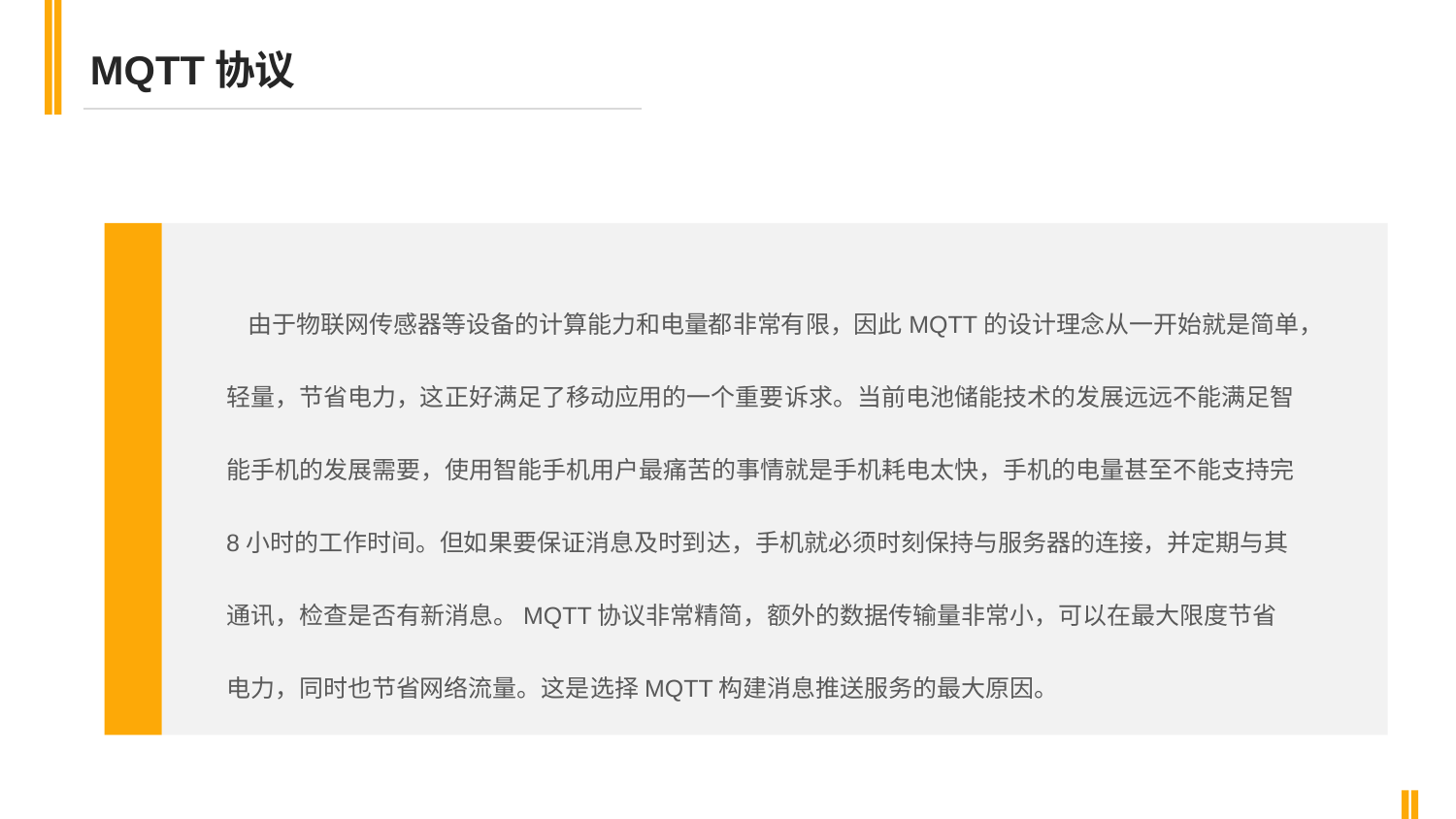

MQTT协议

   由于物联网传感器等设备的计算能力和电量都非常有限，因此MQTT的设计理念从一开始就是简单，轻量，节省电力，这正好满足了移动应用的一个重要诉求。当前电池储能技术的发展远远不能满足智能手机的发展需要，使用智能手机用户最痛苦的事情就是手机耗电太快，手机的电量甚至不能支持完8小时的工作时间。但如果要保证消息及时到达，手机就必须时刻保持与服务器的连接，并定期与其通讯，检查是否有新消息。MQTT协议非常精简，额外的数据传输量非常小，可以在最大限度节省电力，同时也节省网络流量。这是选择MQTT构建消息推送服务的最大原因。